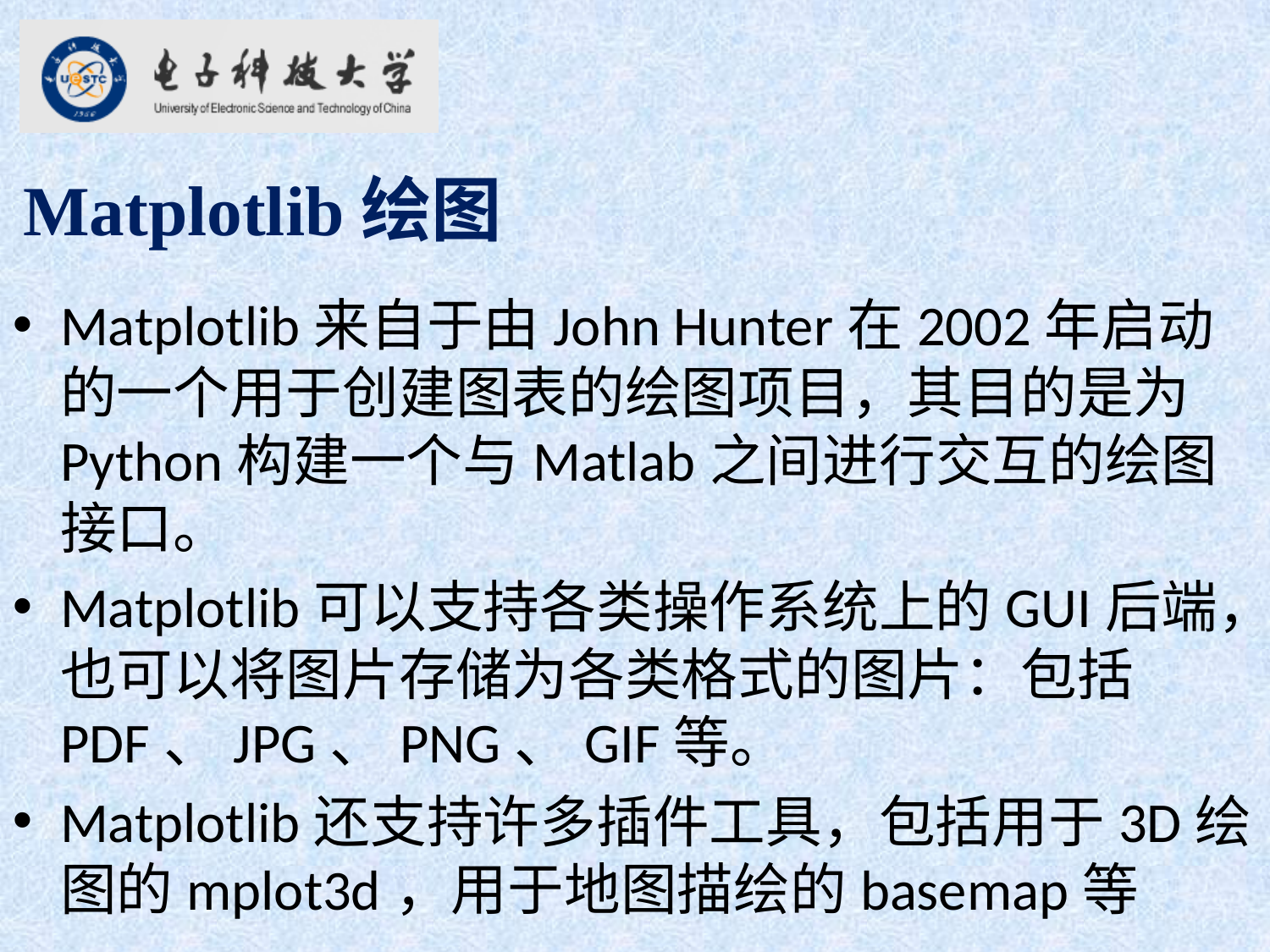

Matplotlib绘图

Matplotlib来自于由John Hunter在2002年启动的一个用于创建图表的绘图项目，其目的是为Python构建一个与Matlab之间进行交互的绘图接口。
Matplotlib可以支持各类操作系统上的GUI后端，也可以将图片存储为各类格式的图片：包括PDF、JPG、PNG、GIF等。
Matplotlib还支持许多插件工具，包括用于3D绘图的mplot3d，用于地图描绘的basemap等